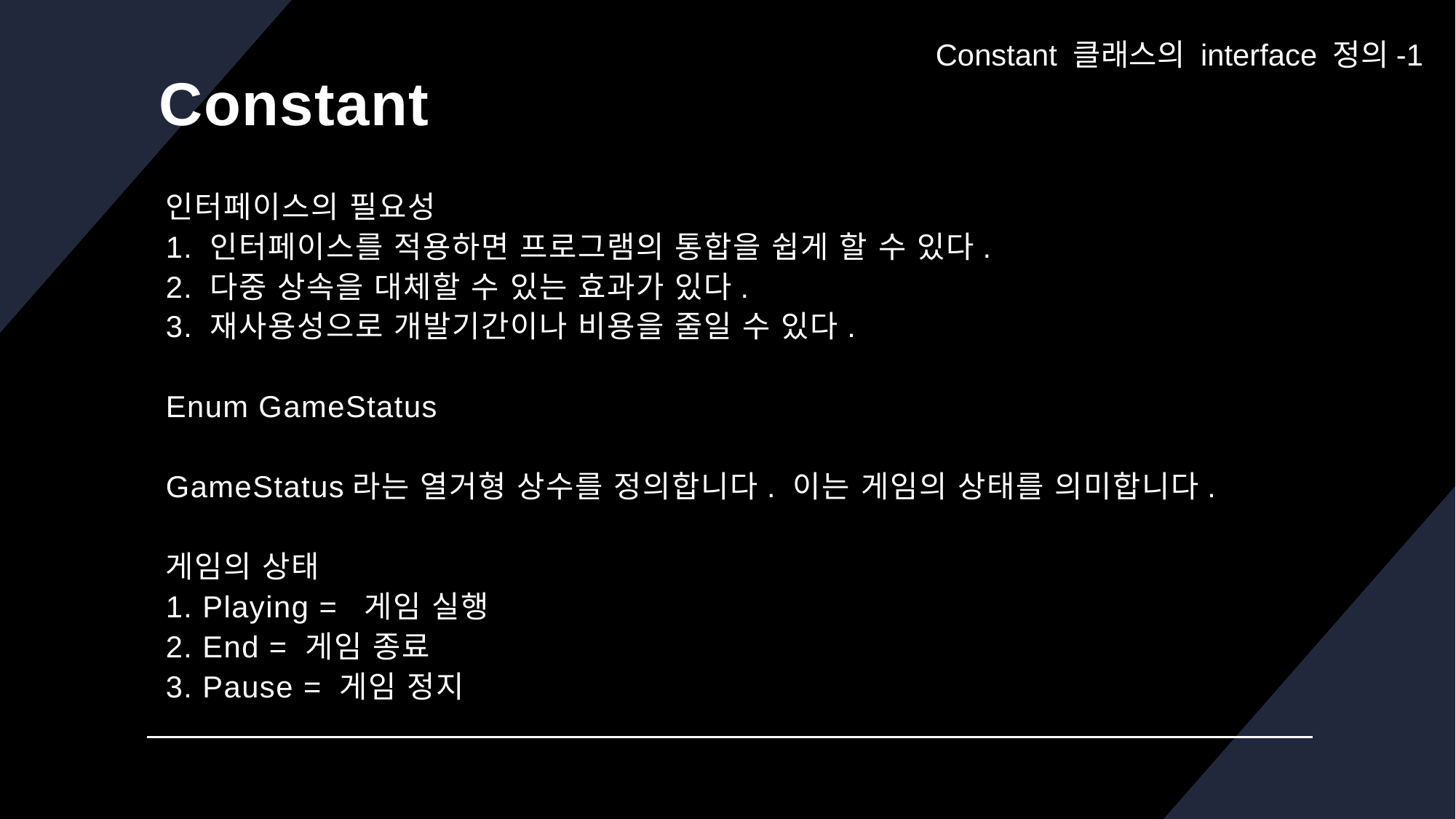

# Constant
Constant 클래스의 interface 정의-1

인터페이스의 필요성
1. 인터페이스를 적용하면 프로그램의 통합을 쉽게 할 수 있다.
2. 다중 상속을 대체할 수 있는 효과가 있다.
3. 재사용성으로 개발기간이나 비용을 줄일 수 있다.

Enum GameStatus

GameStatus라는 열거형 상수를 정의합니다. 이는 게임의 상태를 의미합니다.

게임의 상태
1. Playing =  게임 실행
2. End = 게임 종료
3. Pause = 게임 정지

MySQL과 Eclipse 연동